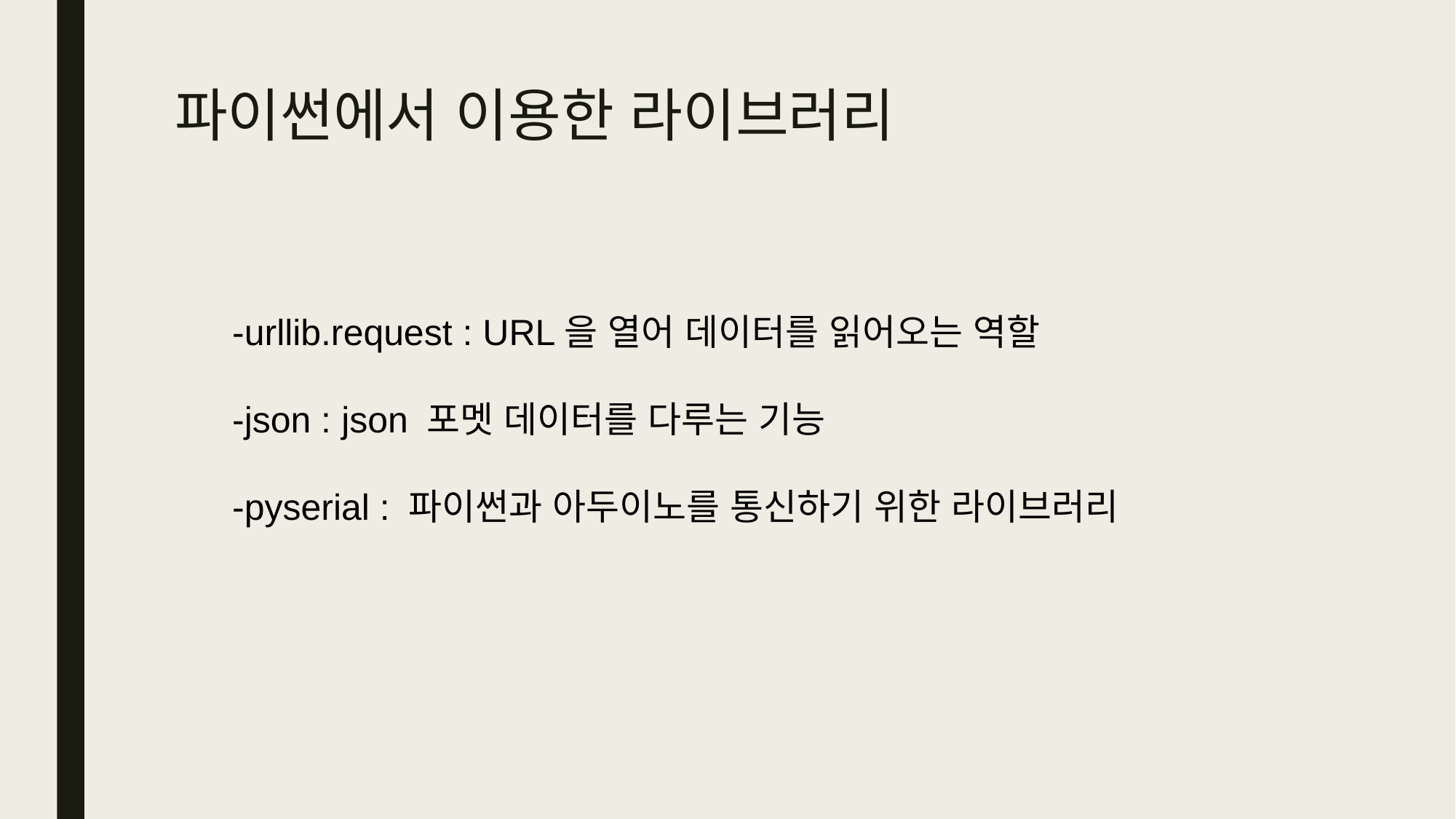

# 파이썬에서 이용한 라이브러리
-urllib.request : URL을 열어 데이터를 읽어오는 역할

-json : json 포멧 데이터를 다루는 기능

-pyserial : 파이썬과 아두이노를 통신하기 위한 라이브러리